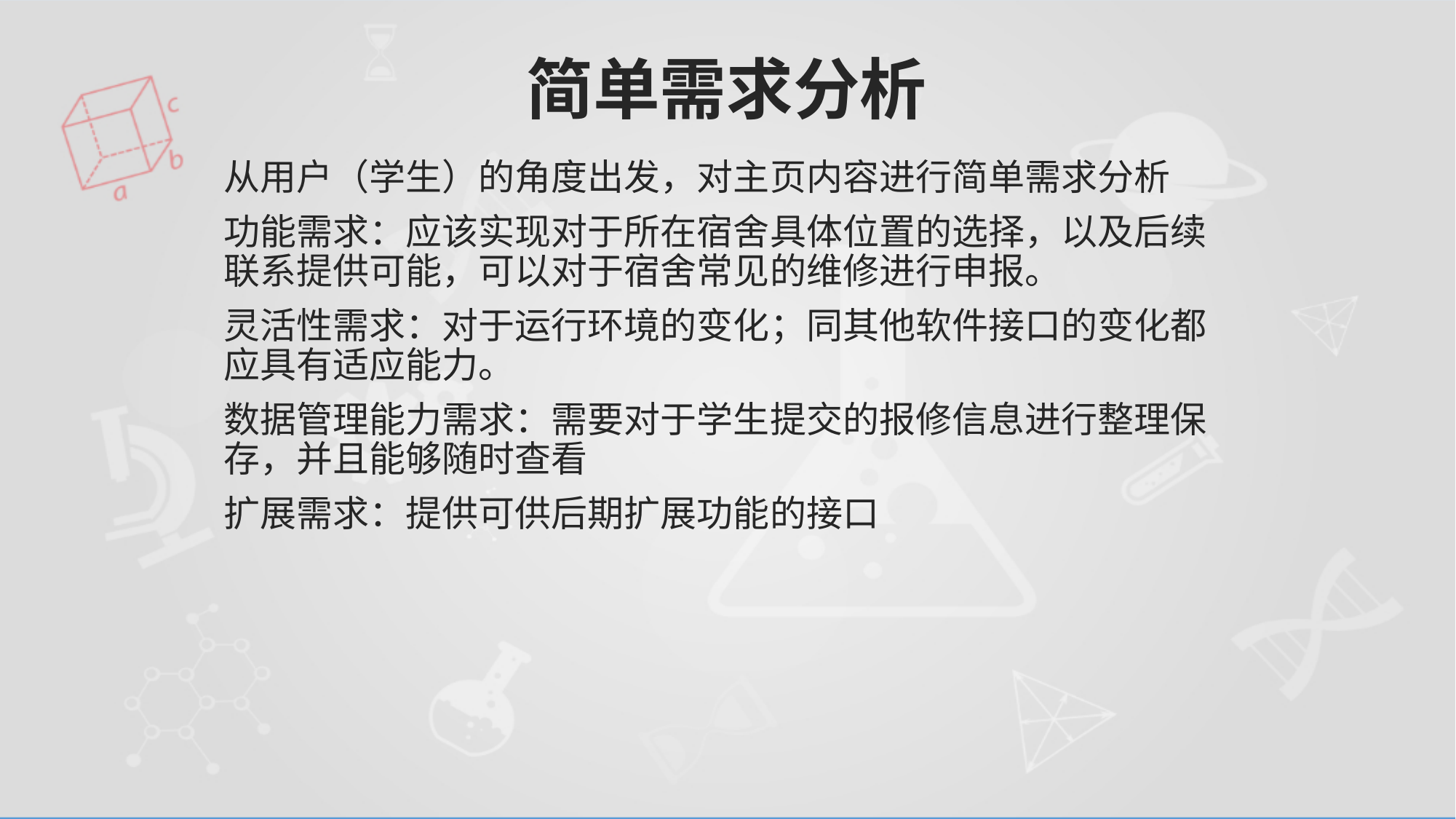

# 简单需求分析
从用户（学生）的角度出发，对主页内容进行简单需求分析
功能需求：应该实现对于所在宿舍具体位置的选择，以及后续联系提供可能，可以对于宿舍常见的维修进行申报。
灵活性需求：对于运行环境的变化；同其他软件接口的变化都应具有适应能力。
数据管理能力需求：需要对于学生提交的报修信息进行整理保存，并且能够随时查看
扩展需求：提供可供后期扩展功能的接口